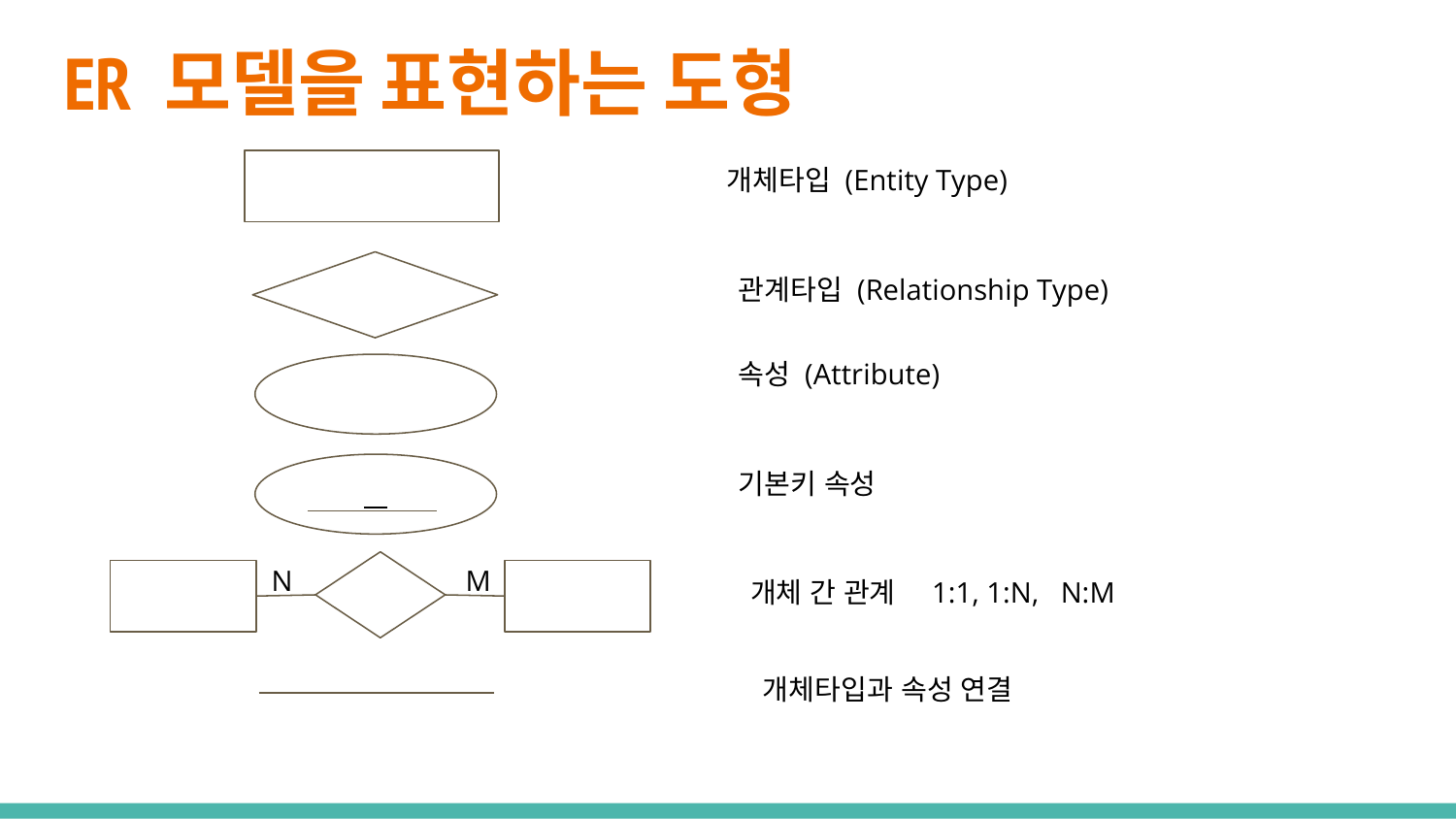

# ER 모델을 표현하는 도형
개체타입 (Entity Type)

관계타입 (Relationship Type)
속성 (Attribute)

기본키 속성

N
M

개체 간 관계    1:1, 1:N,   N:M
개체타입과 속성 연결